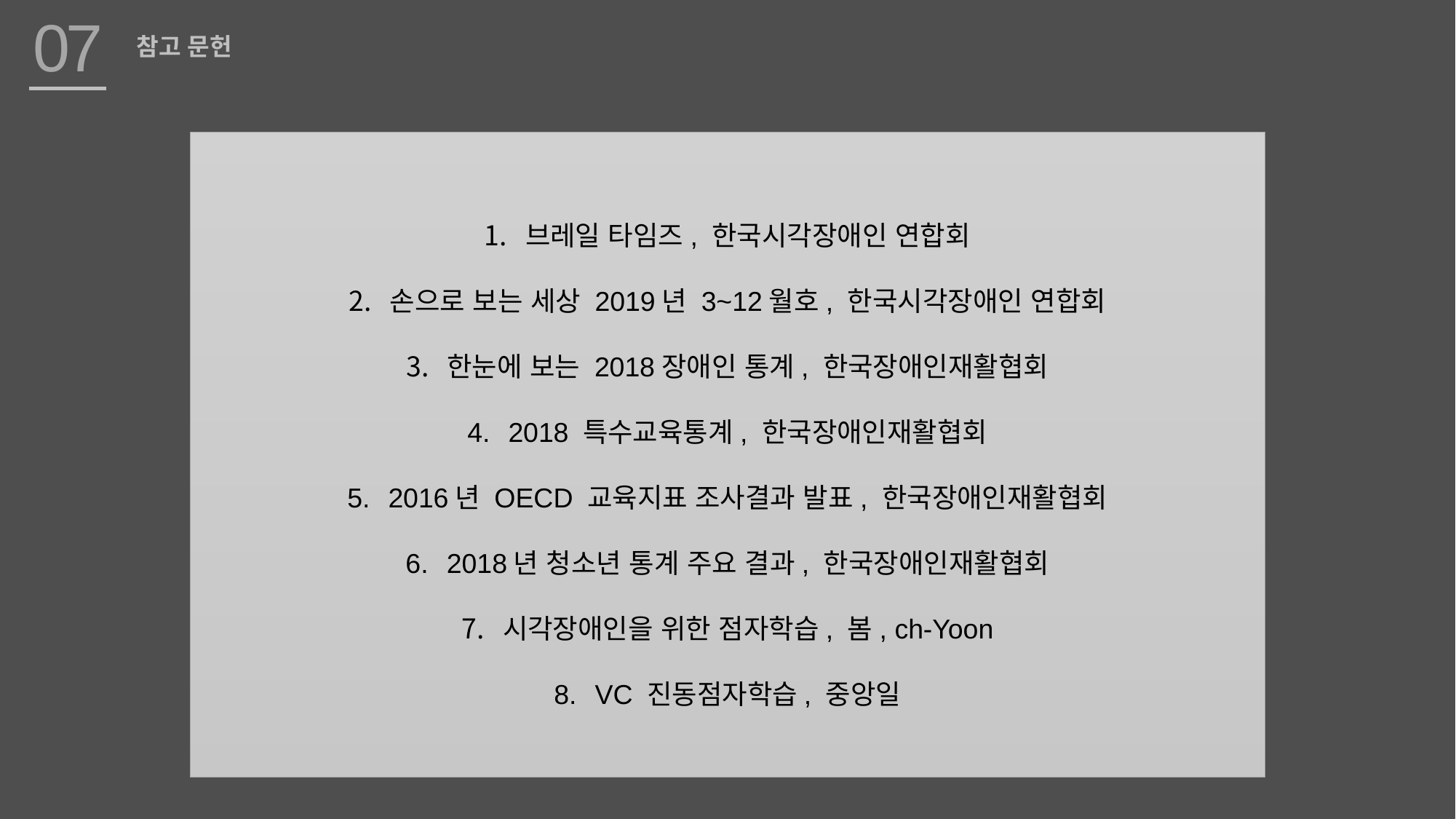

07
참고 문헌

브레일 타임즈, 한국시각장애인 연합회
손으로 보는 세상 2019년 3~12월호, 한국시각장애인 연합회
한눈에 보는 2018장애인 통계, 한국장애인재활협회
2018 특수교육통계, 한국장애인재활협회
2016년 OECD 교육지표 조사결과 발표, 한국장애인재활협회
2018년 청소년 통계 주요 결과, 한국장애인재활협회
시각장애인을 위한 점자학습, 봄, ch-Yoon
VC 진동점자학습, 중앙일